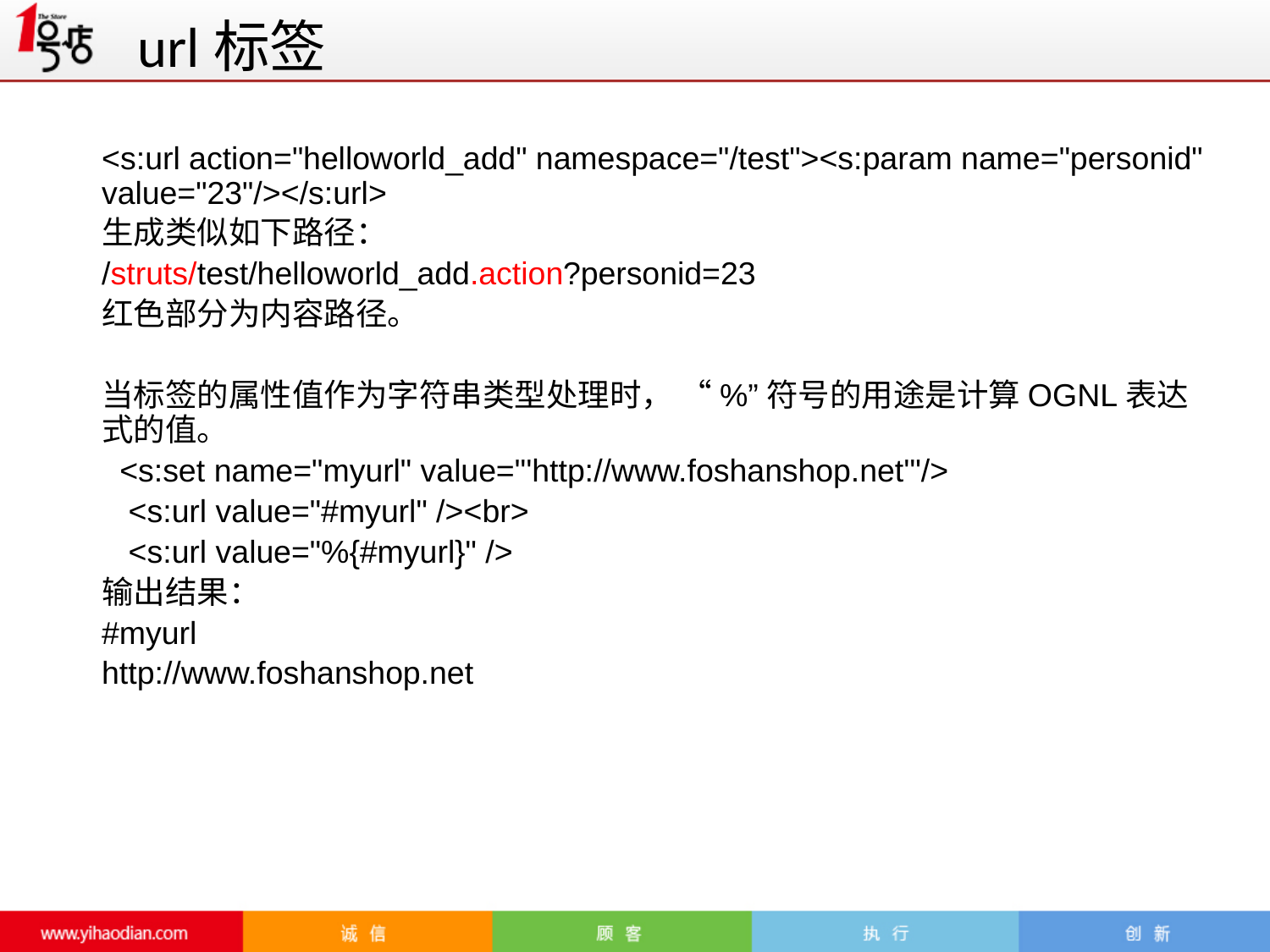

# url标签
<s:url action="helloworld_add" namespace="/test"><s:param name="personid" value="23"/></s:url>
生成类似如下路径：
/struts/test/helloworld_add.action?personid=23
红色部分为内容路径。

当标签的属性值作为字符串类型处理时， “%”符号的用途是计算OGNL表达式的值。
  <s:set name="myurl" value="'http://www.foshanshop.net'"/>
   <s:url value="#myurl" /><br>
   <s:url value="%{#myurl}" />
输出结果：
#myurl
http://www.foshanshop.net